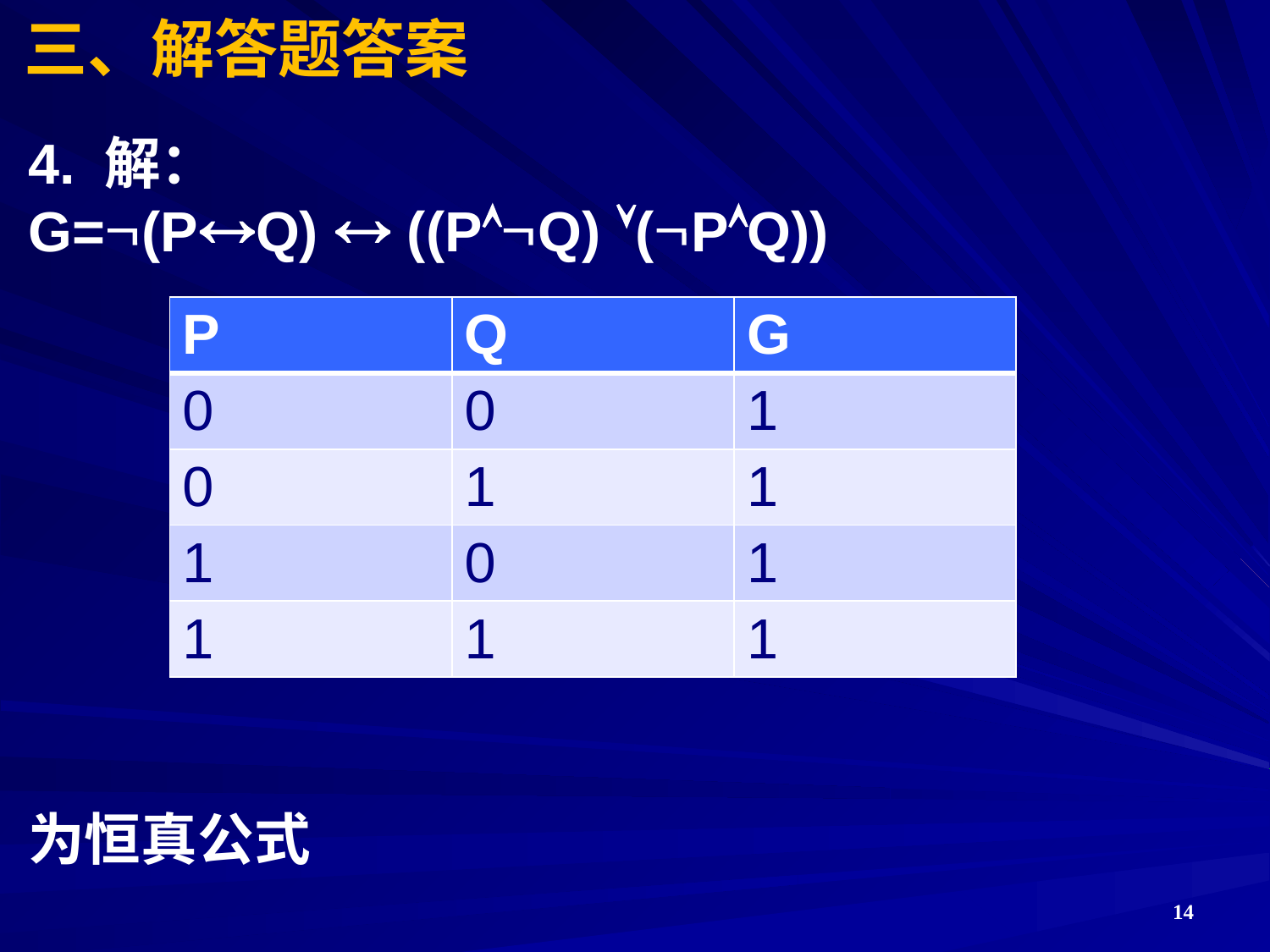

# 三、解答题答案
4. 解：
G=¬(P↔Q) ↔ ((P∧¬Q) ∨(¬P∧Q))

为恒真公式

| P | Q | G |
| --- | --- | --- |
| 0 | 0 | 1 |
| 0 | 1 | 1 |
| 1 | 0 | 1 |
| 1 | 1 | 1 |
14